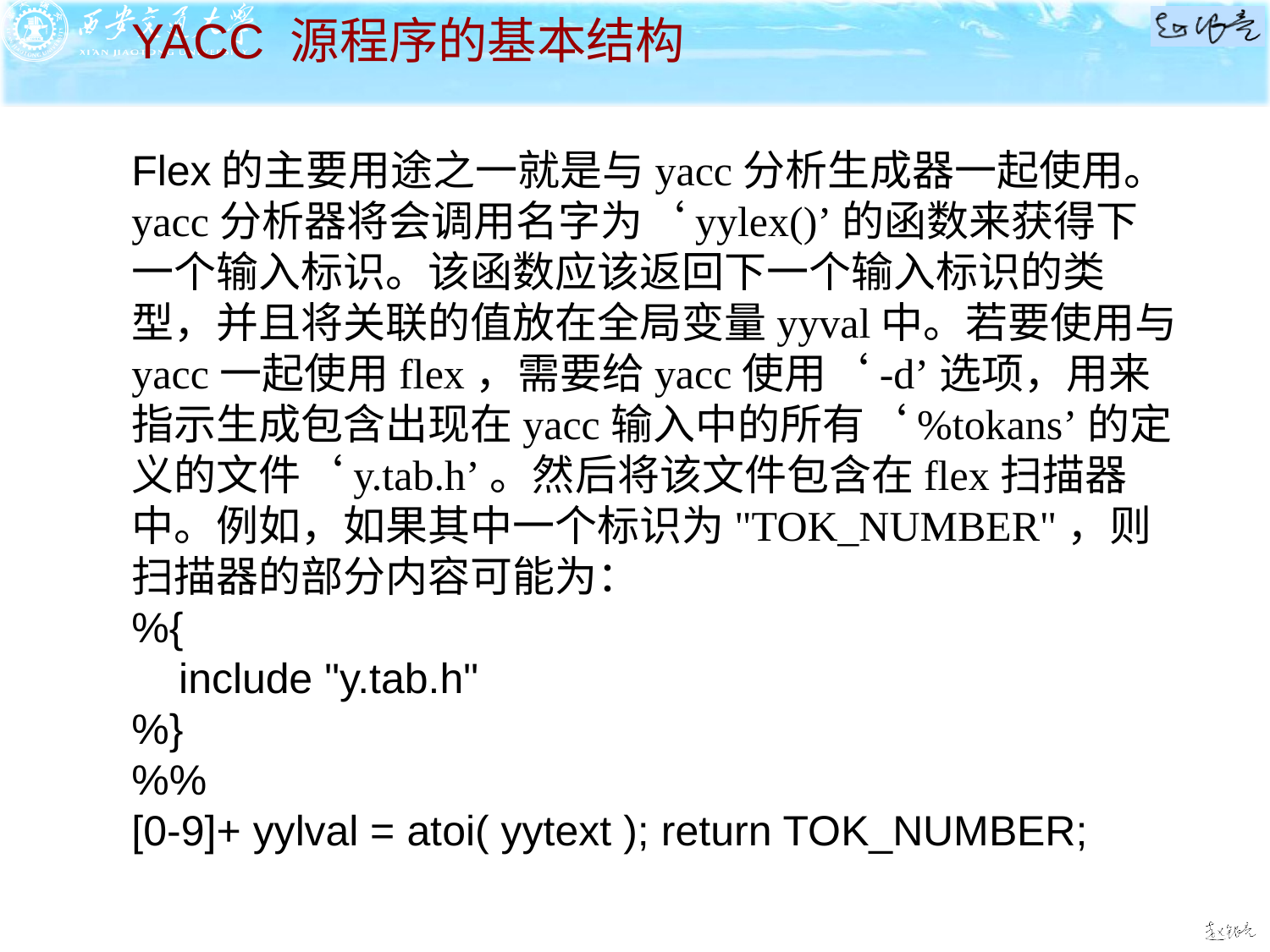

YACC 源程序的基本结构
Flex的主要用途之一就是与yacc分析生成器一起使用。yacc分析器将会调用名字为‘yylex()’的函数来获得下一个输入标识。该函数应该返回下一个输入标识的类型，并且将关联的值放在全局变量yyval中。若要使用与yacc一起使用flex，需要给yacc使用‘-d’选项，用来指示生成包含出现在yacc输入中的所有‘%tokans’的定义的文件‘y.tab.h’。然后将该文件包含在flex扫描器中。例如，如果其中一个标识为"TOK_NUMBER"，则扫描器的部分内容可能为：
%{
    include "y.tab.h"
%}
%%
[0-9]+ yylval = atoi( yytext ); return TOK_NUMBER;
11